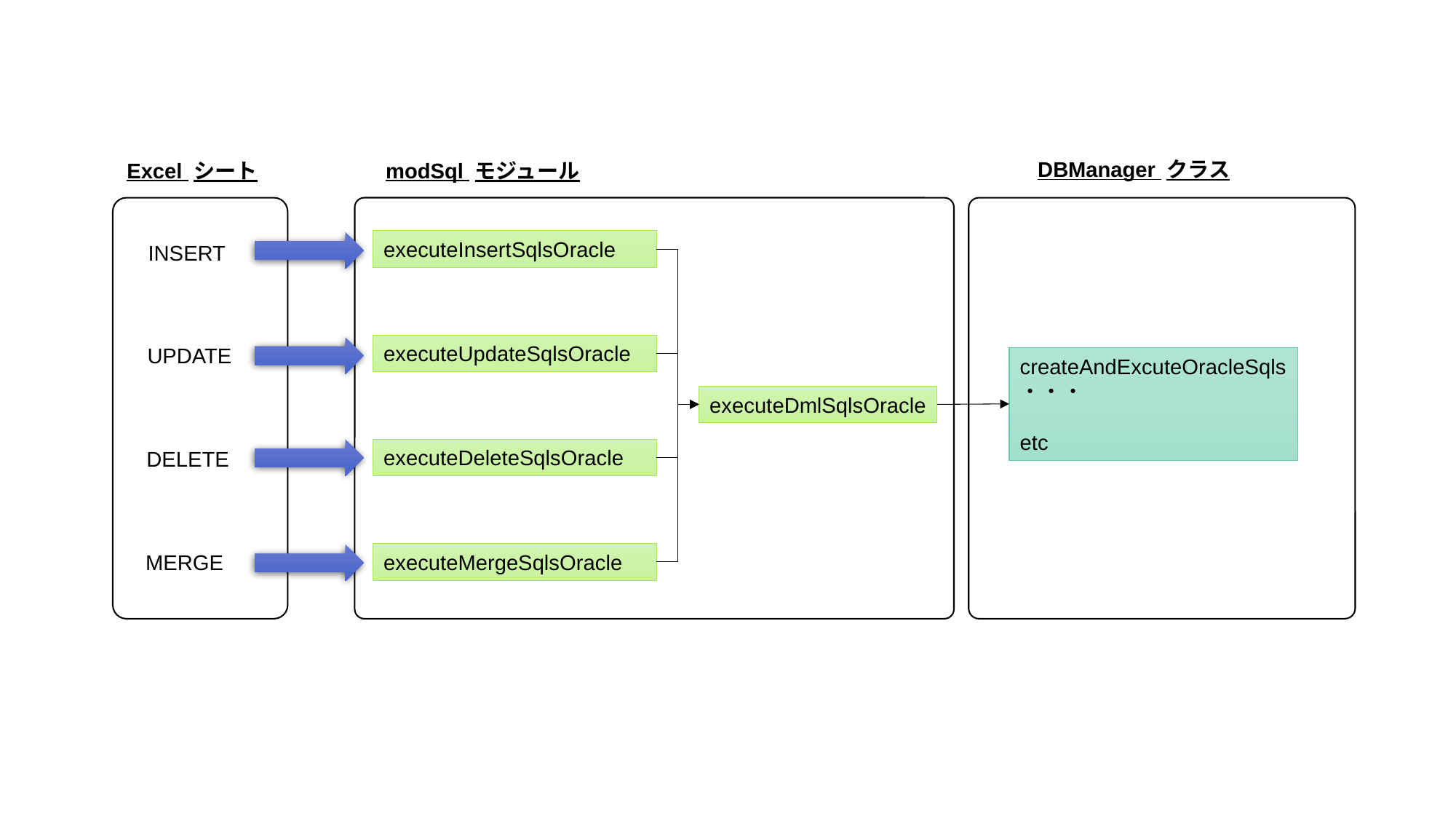

DBManager クラス
Excel シート
modSql モジュール

executeInsertSqlsOracle

INSERT
executeUpdateSqlsOracle

UPDATE
createAndExcuteOracleSqls
・・・

etc
executeDmlSqlsOracle

executeDeleteSqlsOracle
DELETE
MERGE
executeMergeSqlsOracle